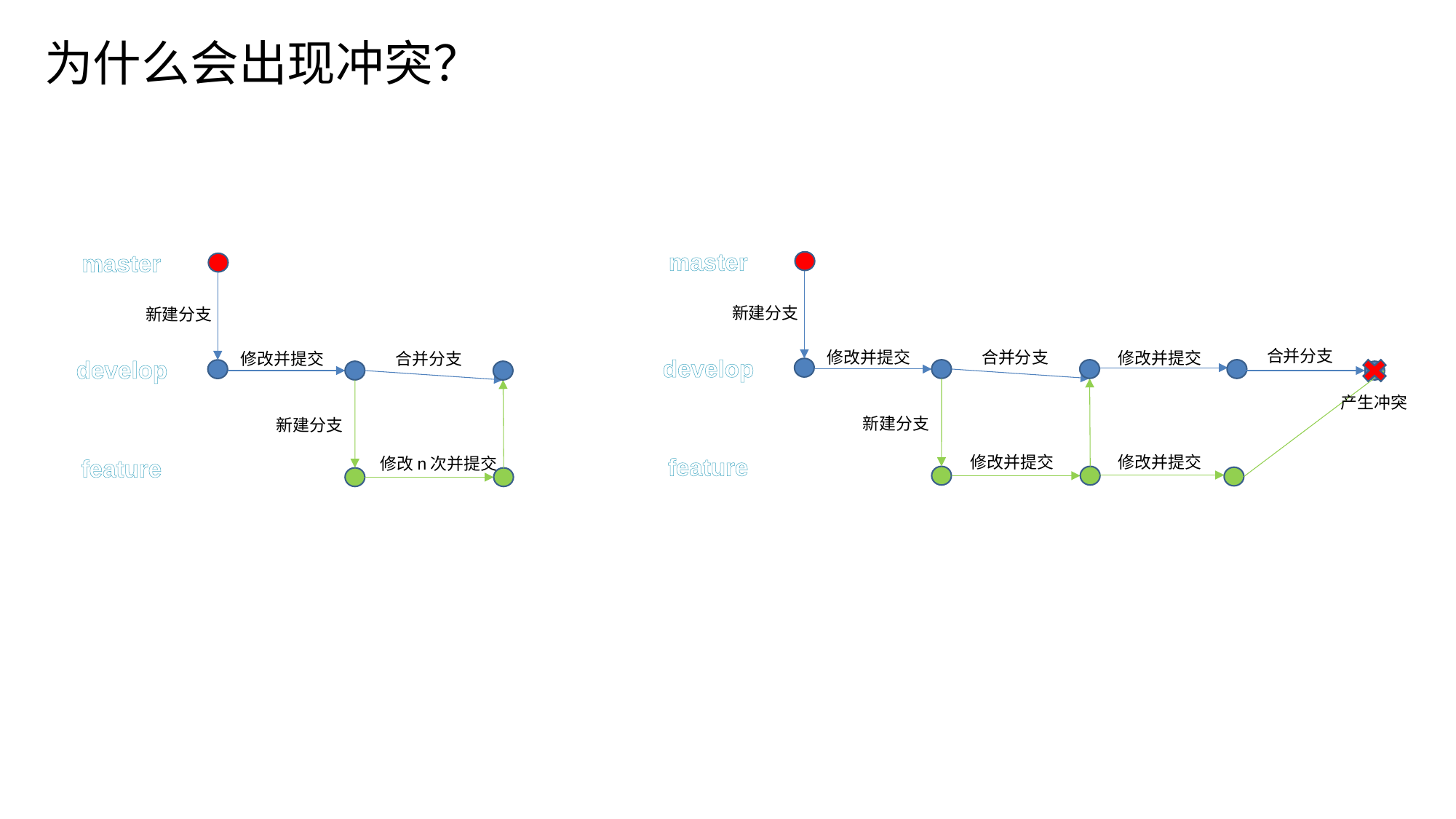

为什么会出现冲突？
master
master

新建分支
新建分支
合并分支
修改并提交
合并分支
修改并提交
修改并提交
合并分支
develop
develop

产生冲突
新建分支
新建分支
feature
修改并提交
修改并提交
feature
修改n次并提交